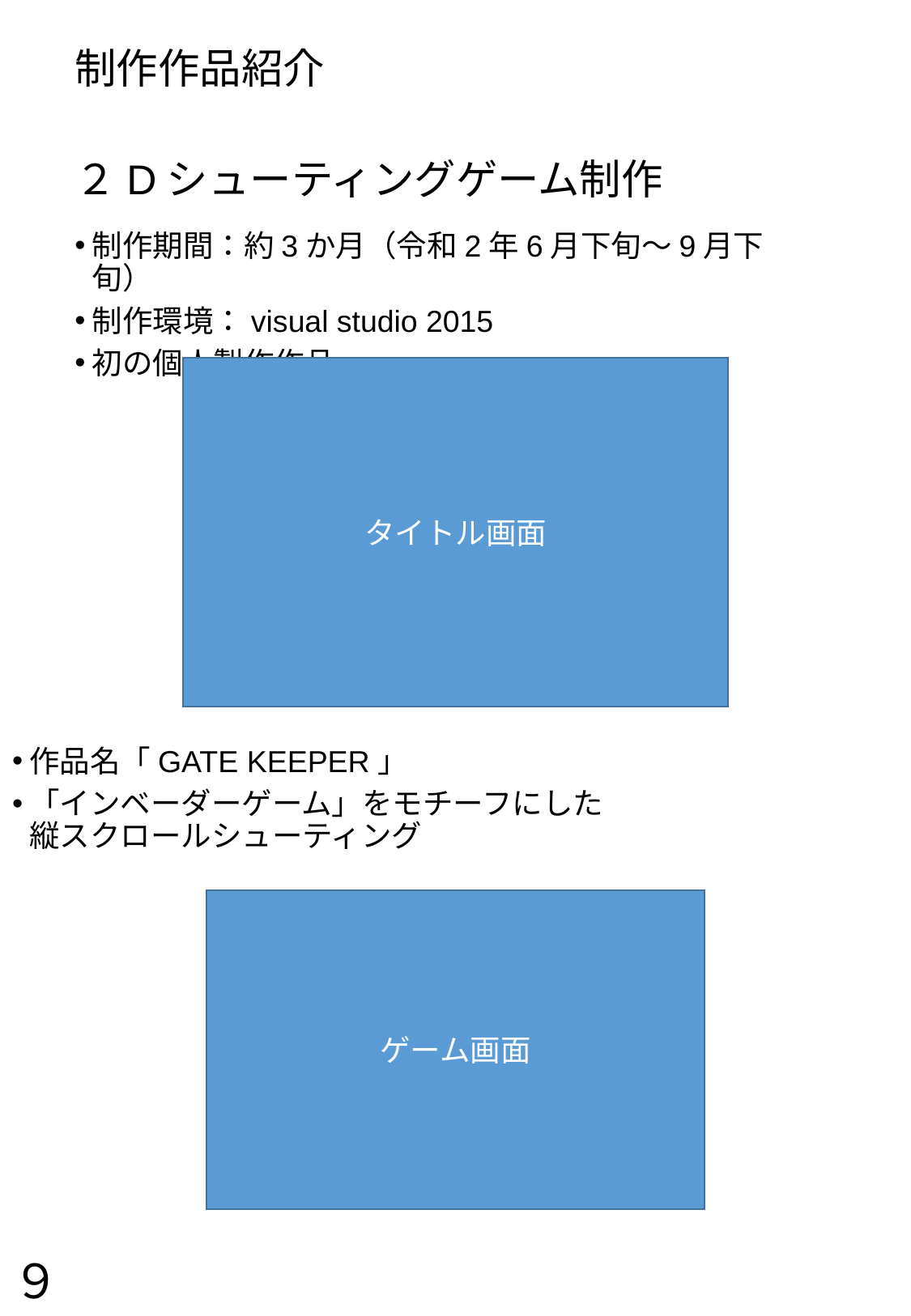

制作作品紹介
# ２Dシューティングゲーム制作
制作期間：約3か月（令和2年6月下旬～9月下旬）
制作環境：visual studio 2015
初の個人製作作品
タイトル画面
作品名「GATE KEEPER」
「インベーダーゲーム」をモチーフにした　　　　　　　　　縦スクロールシューティング
ゲーム画面
９